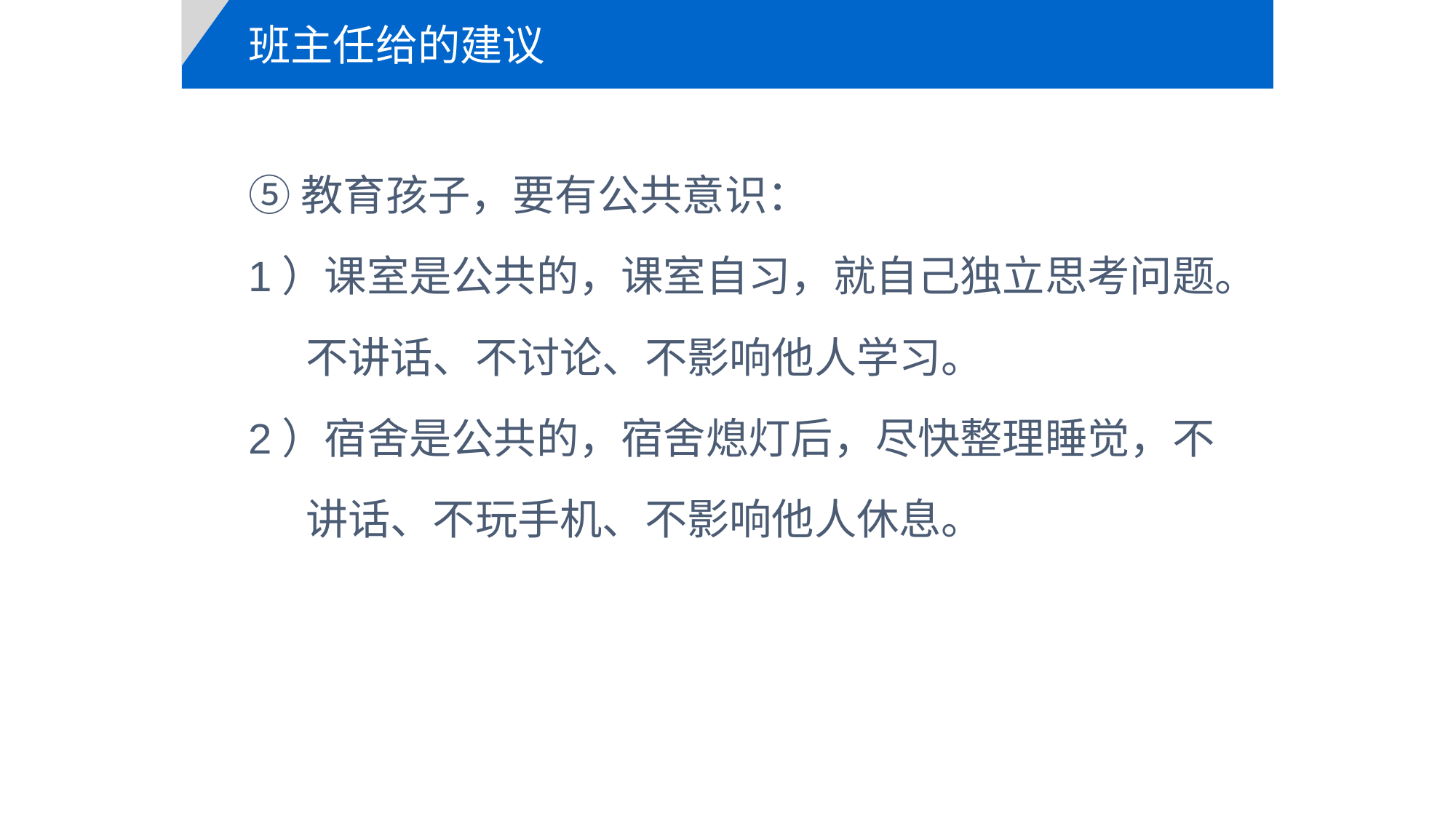

班主任给的建议
⑤教育孩子，要有公共意识：
1）课室是公共的，课室自习，就自己独立思考问题。
     不讲话、不讨论、不影响他人学习。
2）宿舍是公共的，宿舍熄灯后，尽快整理睡觉，不
     讲话、不玩手机、不影响他人休息。